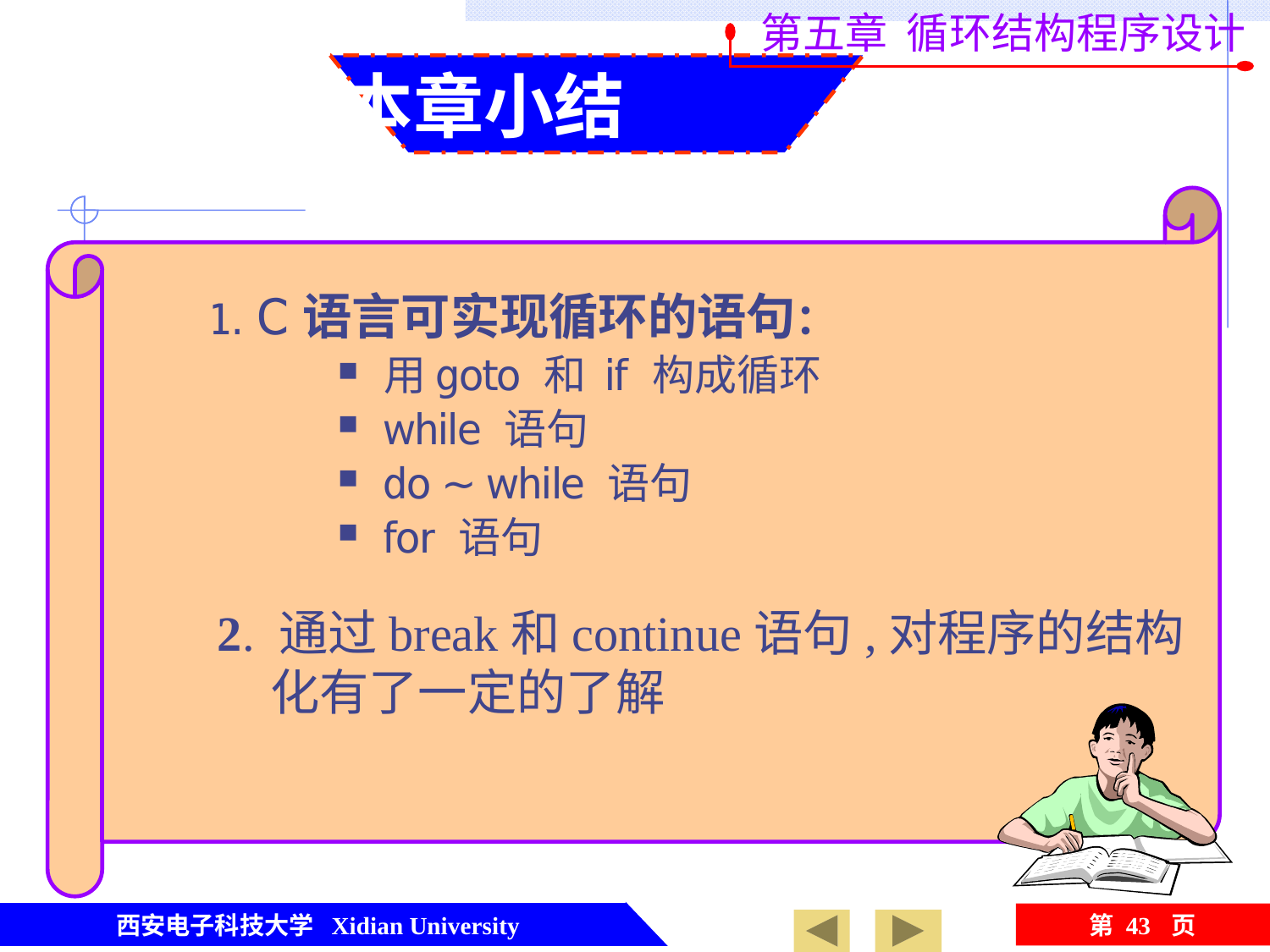

第五章  循环结构程序设计

本章小结

1. C语言可实现循环的语句：
用goto 和 if 构成循环
while 语句
do ~ while 语句
for 语句
2. 通过break和continue语句,对程序的结构化有了一定的了解